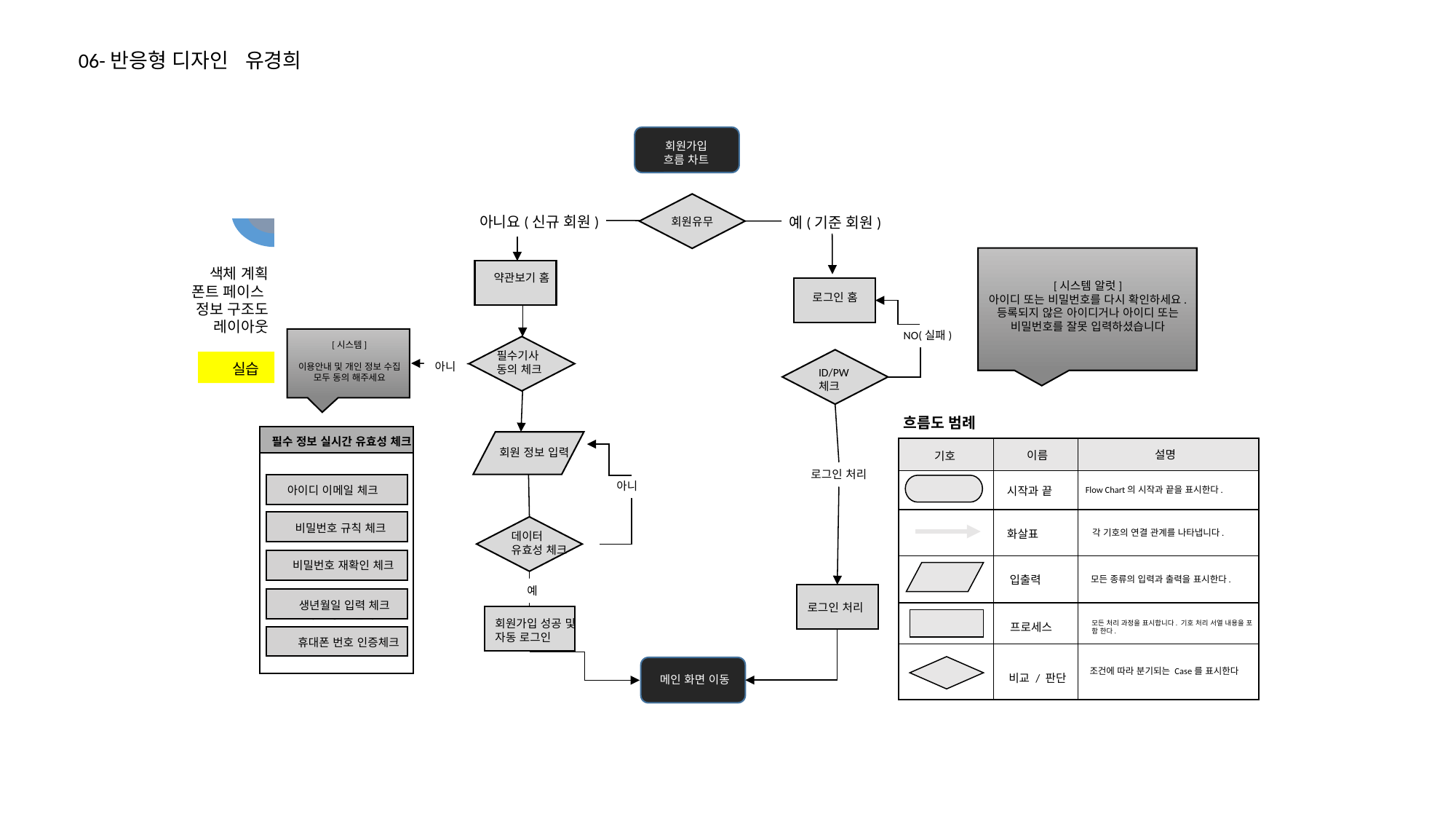

06-반응형 디자인   유경희

회원가입
흐름 차트

아니요(신규 회원)
예(기준 회원)
회원유무

색체 계획
폰트 페이스
정보 구조도
레이아웃

약관보기 홈
[시스템 알럿]
아이디 또는 비밀번호를 다시 확인하세요.
등록되지 않은 아이디거나 아이디 또는
비밀번호를 잘못 입력하셨습니다

로그인 홈
NO(실패)

[시스템]

이용안내 및 개인 정보 수집
모두 동의 해주세요

필수기사
동의 체크

실습
아니
ID/PW
체크
흐름도 범례

필수 정보 실시간 유효성 체크

회원 정보 입력
설명
이름
아니
기호
로그인 처리

아이디 이메일 체크
시작과 끝
Flow Chart의 시작과 끝을 표시한다.

비밀번호 규칙 체크

화살표
각 기호의 연결 관계를 나타냅니다.
데이터
유효성 체크

비밀번호 재확인 체크

입출력
모든 종류의 입력과 출력을 표시한다.
예

생년월일 입력 체크
로그인 처리
회원 정보 입력

회원가입 성공 및
자동 로그인
모든 처리 과정을 표시합니다. 기호 처리 서열 내용을 포
함 한다.
프로세스

휴대폰 번호 인증체크
회원 정보 입력

조건에 따라 분기되는 Case를 표시한다
비교 / 판단
메인 화면 이동